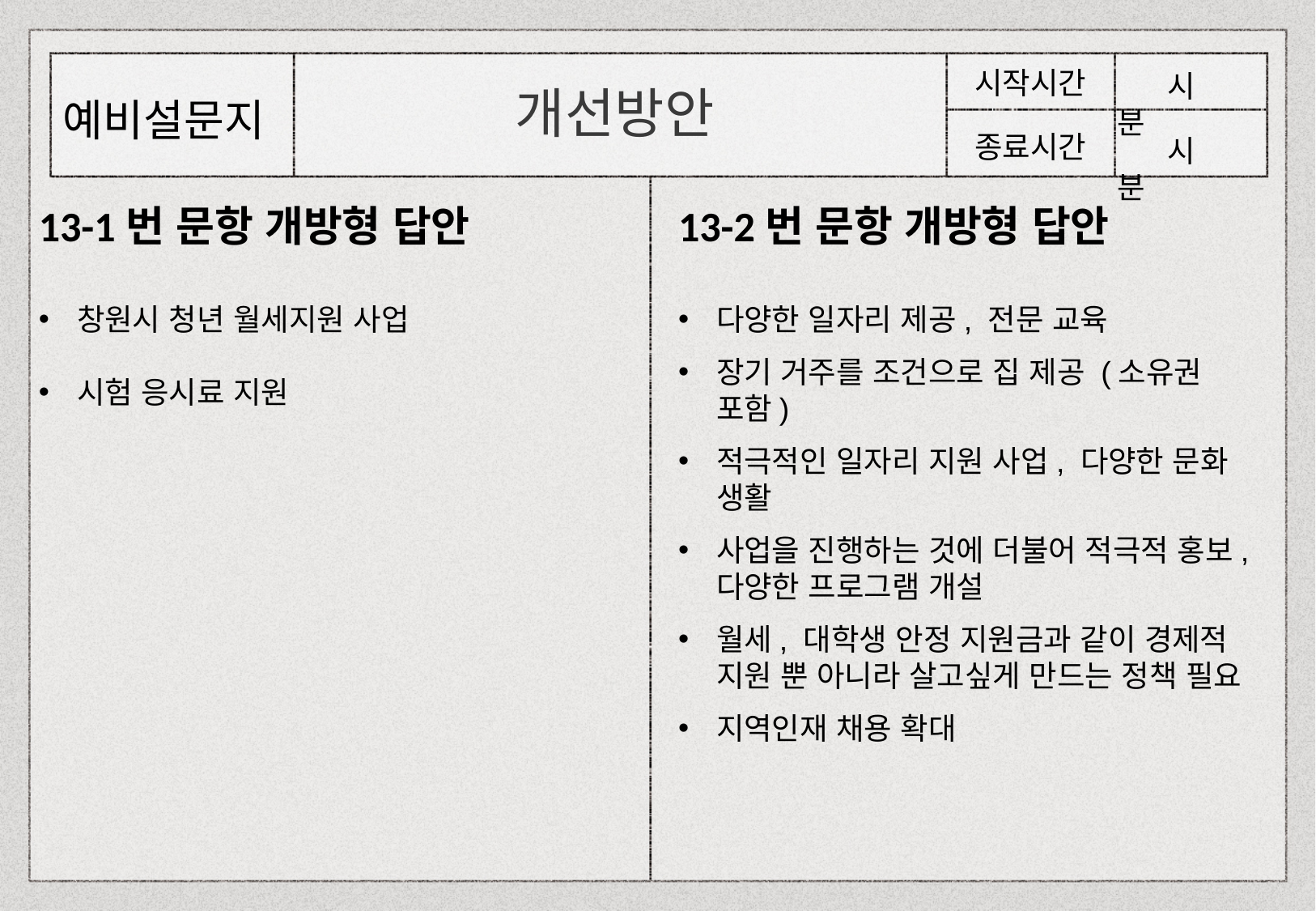

시작시간
     시       분
종료시간
     시       분
개선방안
예비설문지

13-1번 문항 개방형 답안

창원시 청년 월세지원 사업

시험 응시료 지원
13-2번 문항 개방형 답안

다양한 일자리 제공, 전문 교육

장기 거주를 조건으로 집 제공 (소유권 포함)

적극적인 일자리 지원 사업, 다양한 문화 생활

사업을 진행하는 것에 더불어 적극적 홍보, 다양한 프로그램 개설

월세, 대학생 안정 지원금과 같이 경제적 지원 뿐 아니라 살고싶게 만드는 정책 필요

지역인재 채용 확대